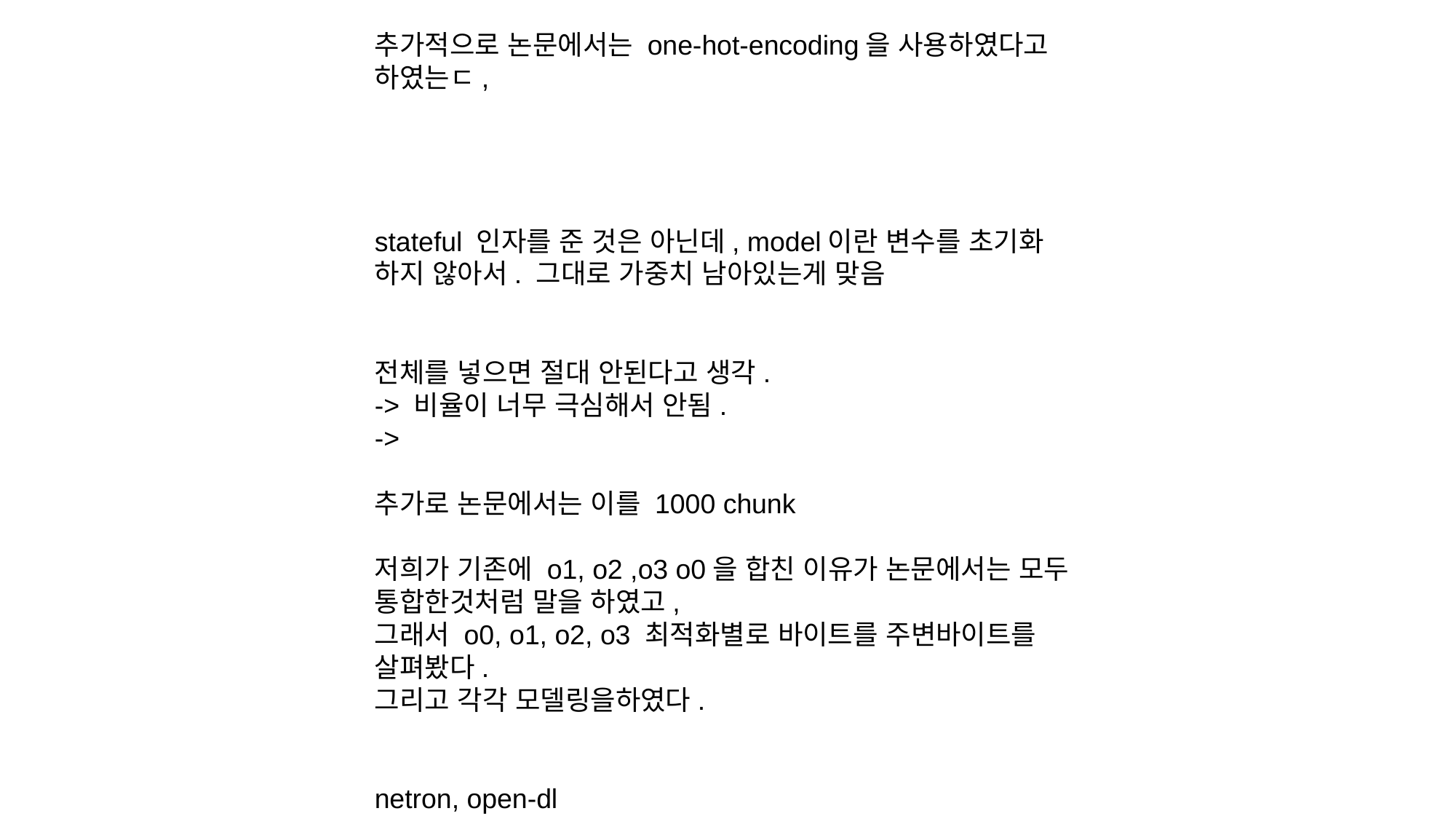

return sequences=True 매번 출력을 내보내는 것이고
TimeDistributed를 쓰면 오차갱신을 매 데이터마다 하는것. / Embedding 결합해서  해보기

추가적으로 논문에서는 one-hot-encoding을 사용하였다고 하였는ㄷ,

stateful 인자를 준 것은 아닌데, model이란 변수를 초기화 하지 않아서. 그대로 가중치 남아있는게 맞음

전체를 넣으면 절대 안된다고 생각.
-> 비율이 너무 극심해서 안됨.
->

추가로 논문에서는 이를 1000 chunk

저희가 기존에 o1, o2 ,o3 o0을 합친 이유가 논문에서는 모두 통합한것처럼 말을 하였고,
그래서 o0, o1, o2, o3 최적화별로 바이트를 주변바이트를 살펴봤다.
그리고 각각 모델링을하였다.

netron, open-dl
onnx-sc
onnx 로 하면 좀더 계속 가볍다고 하고, onnx사용을 runtime을 이용한 추론으로 많이 사용한다는데, 굳이 onnx로 바꾸는 것이